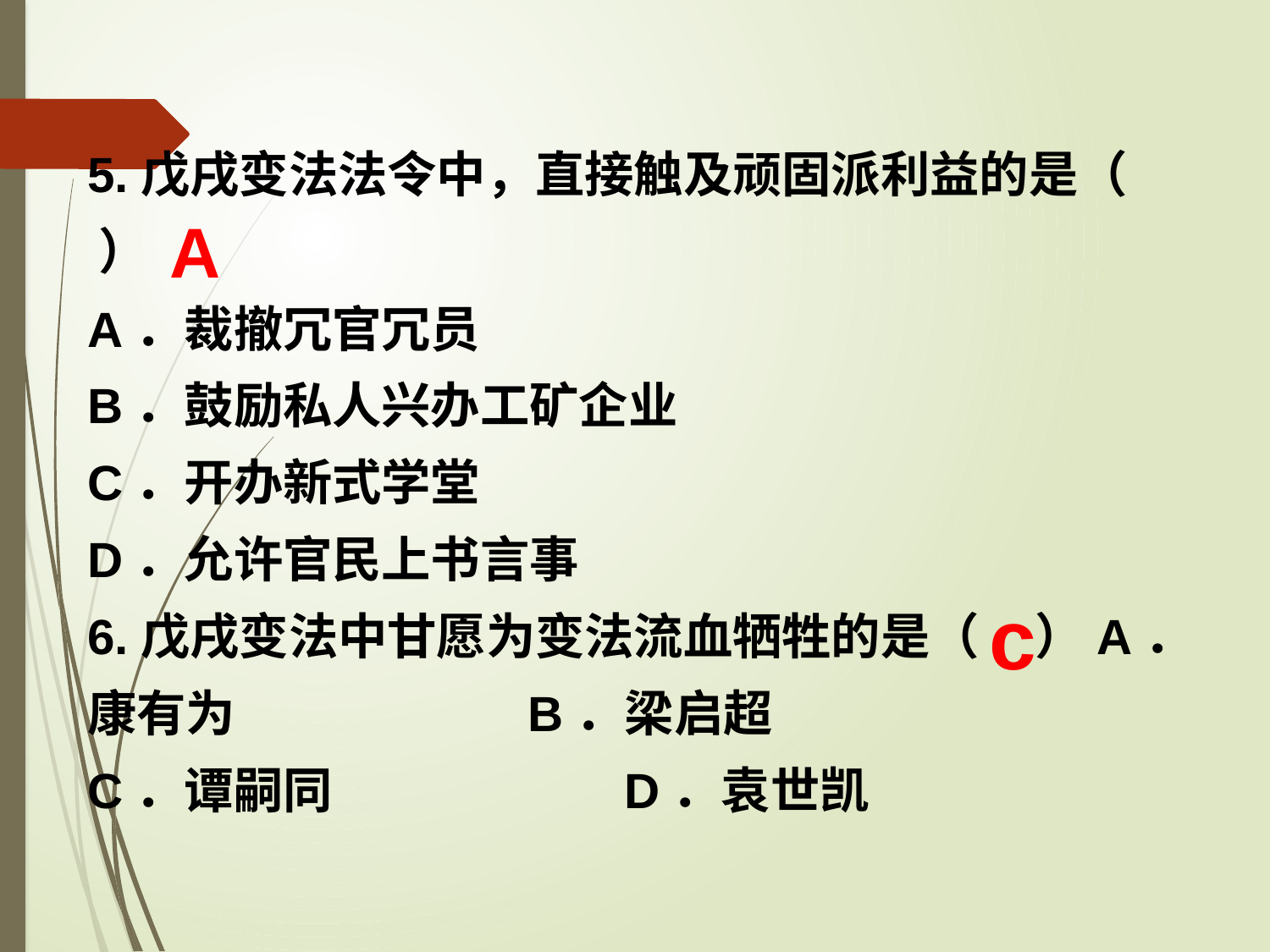

5.戊戌变法法令中，直接触及顽固派利益的是（     ）
A．裁撤冗官冗员
B．鼓励私人兴办工矿企业
C．开办新式学堂
D．允许官民上书言事
6.戊戌变法中甘愿为变法流血牺牲的是（     ）A．康有为                         B．梁启超
C．谭嗣同                         D．袁世凯
A
c